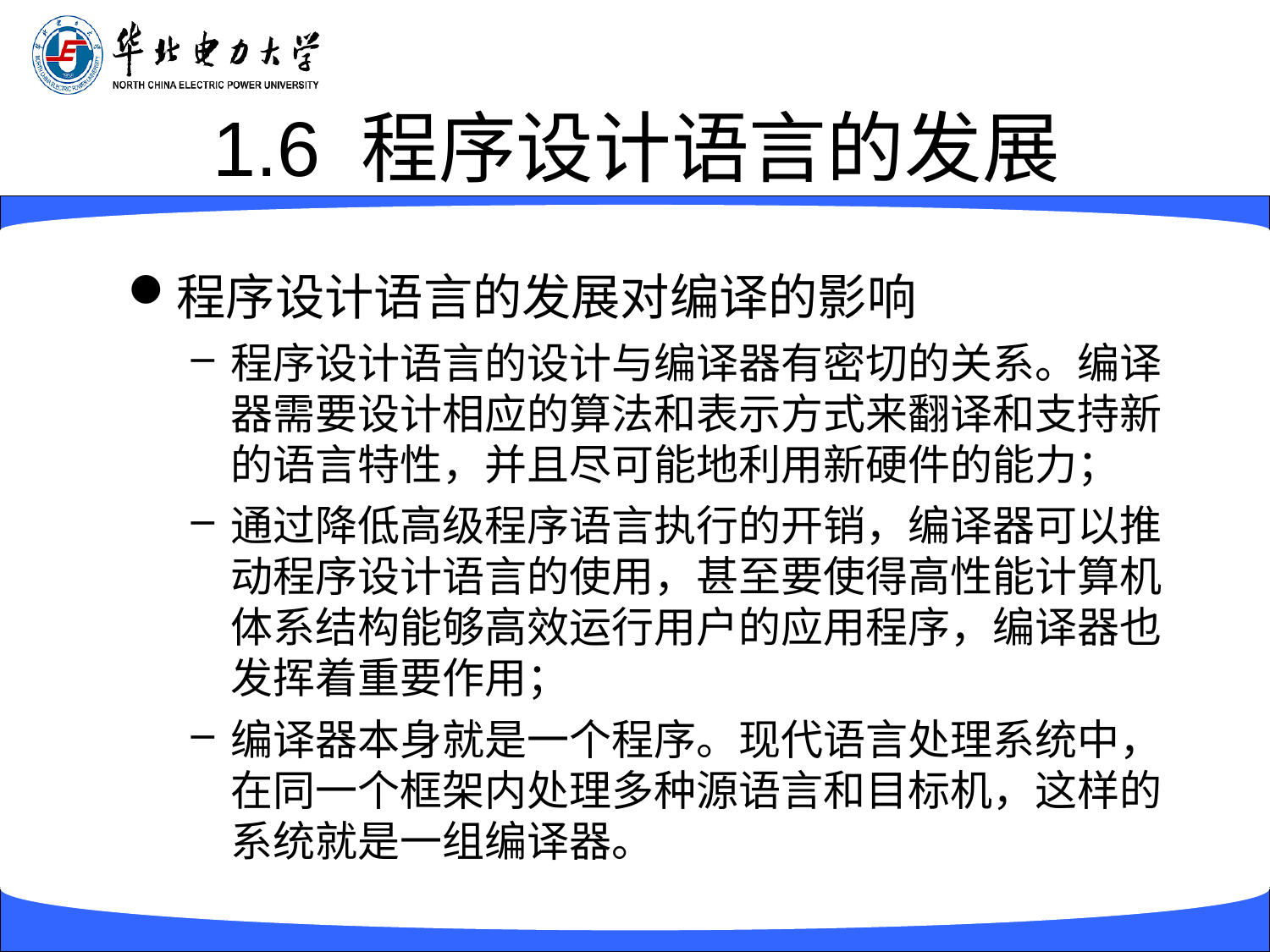

# 1.6 程序设计语言的发展
程序设计语言的发展对编译的影响
程序设计语言的设计与编译器有密切的关系。编译器需要设计相应的算法和表示方式来翻译和支持新的语言特性，并且尽可能地利用新硬件的能力；
通过降低高级程序语言执行的开销，编译器可以推动程序设计语言的使用，甚至要使得高性能计算机体系结构能够高效运行用户的应用程序，编译器也发挥着重要作用；
编译器本身就是一个程序。现代语言处理系统中，在同一个框架内处理多种源语言和目标机，这样的系统就是一组编译器。